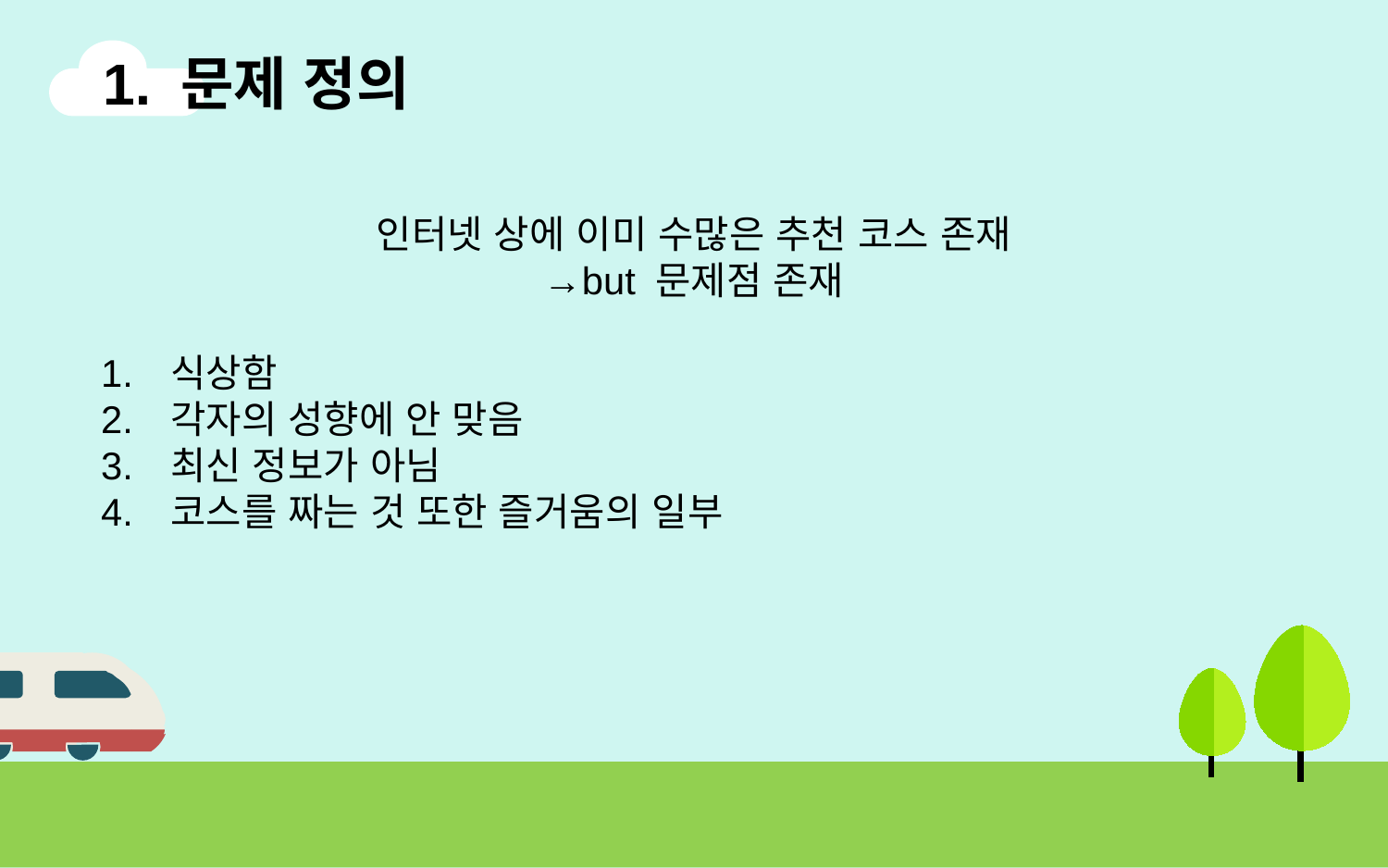

1. 문제 정의
인터넷 상에 이미 수많은 추천 코스 존재
→but 문제점 존재

식상함
각자의 성향에 안 맞음
최신 정보가 아님
코스를 짜는 것 또한 즐거움의 일부